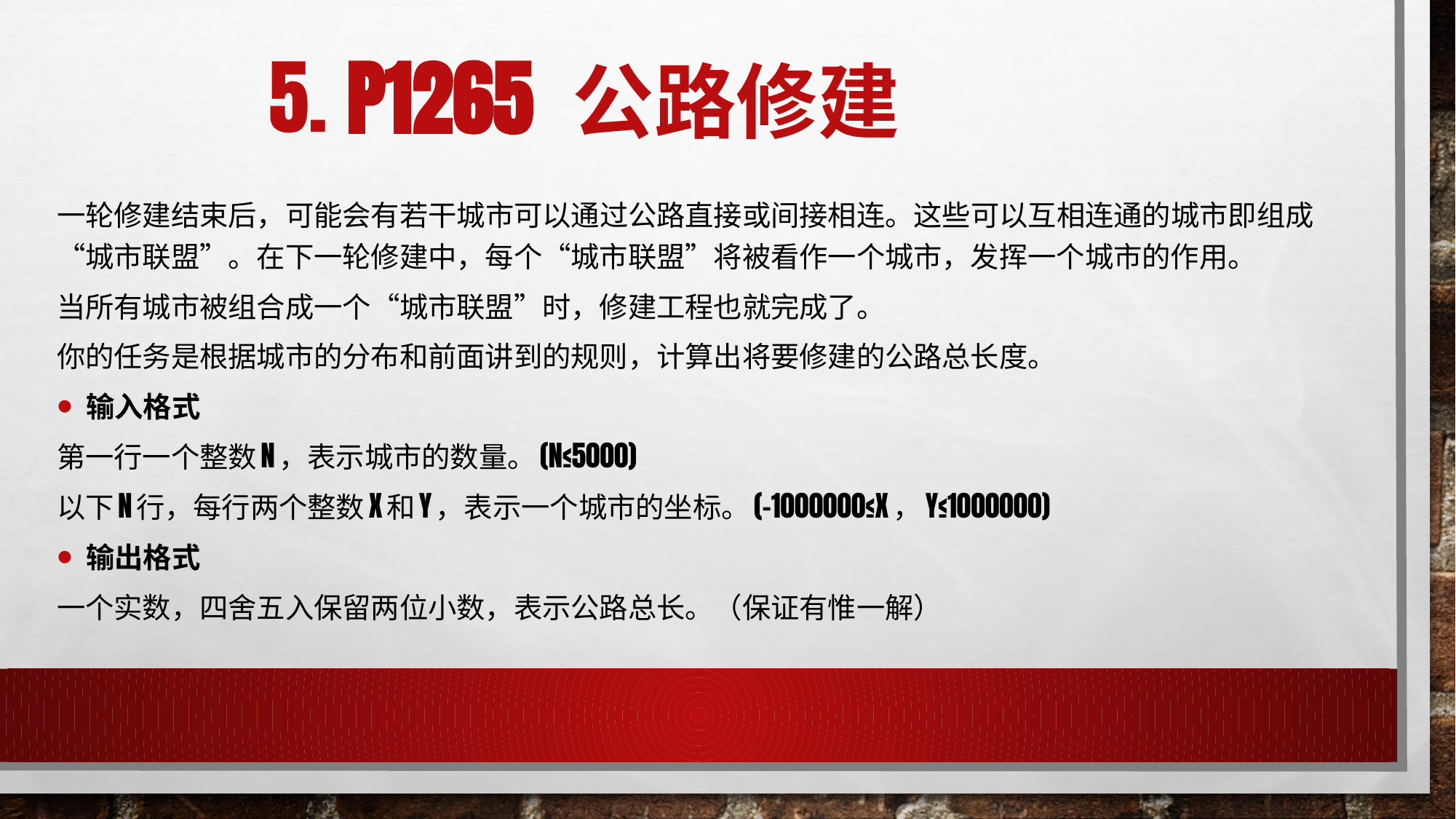

# 5. P1265 公路修建
一轮修建结束后，可能会有若干城市可以通过公路直接或间接相连。这些可以互相连通的城市即组成“城市联盟”。在下一轮修建中，每个“城市联盟”将被看作一个城市，发挥一个城市的作用。
当所有城市被组合成一个“城市联盟”时，修建工程也就完成了。
你的任务是根据城市的分布和前面讲到的规则，计算出将要修建的公路总长度。
输入格式
第一行一个整数n，表示城市的数量。(n≤5000)
以下n行，每行两个整数x和y，表示一个城市的坐标。(-1000000≤x，y≤1000000)
输出格式
一个实数，四舍五入保留两位小数，表示公路总长。（保证有惟一解）